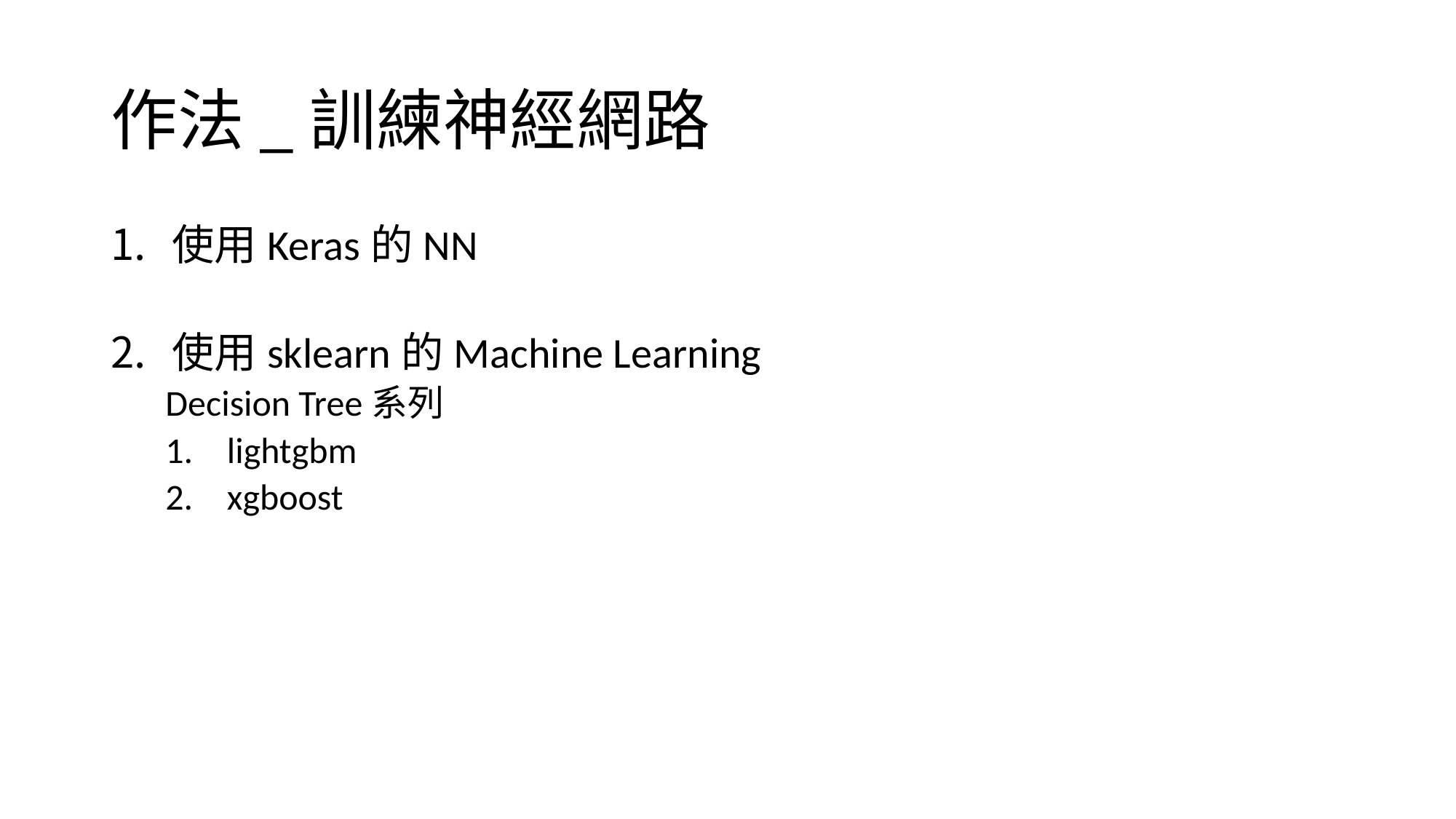

# 作法_訓練神經網路
使用Keras的NN

使用sklearn的Machine Learning
Decision Tree系列
lightgbm
xgboost